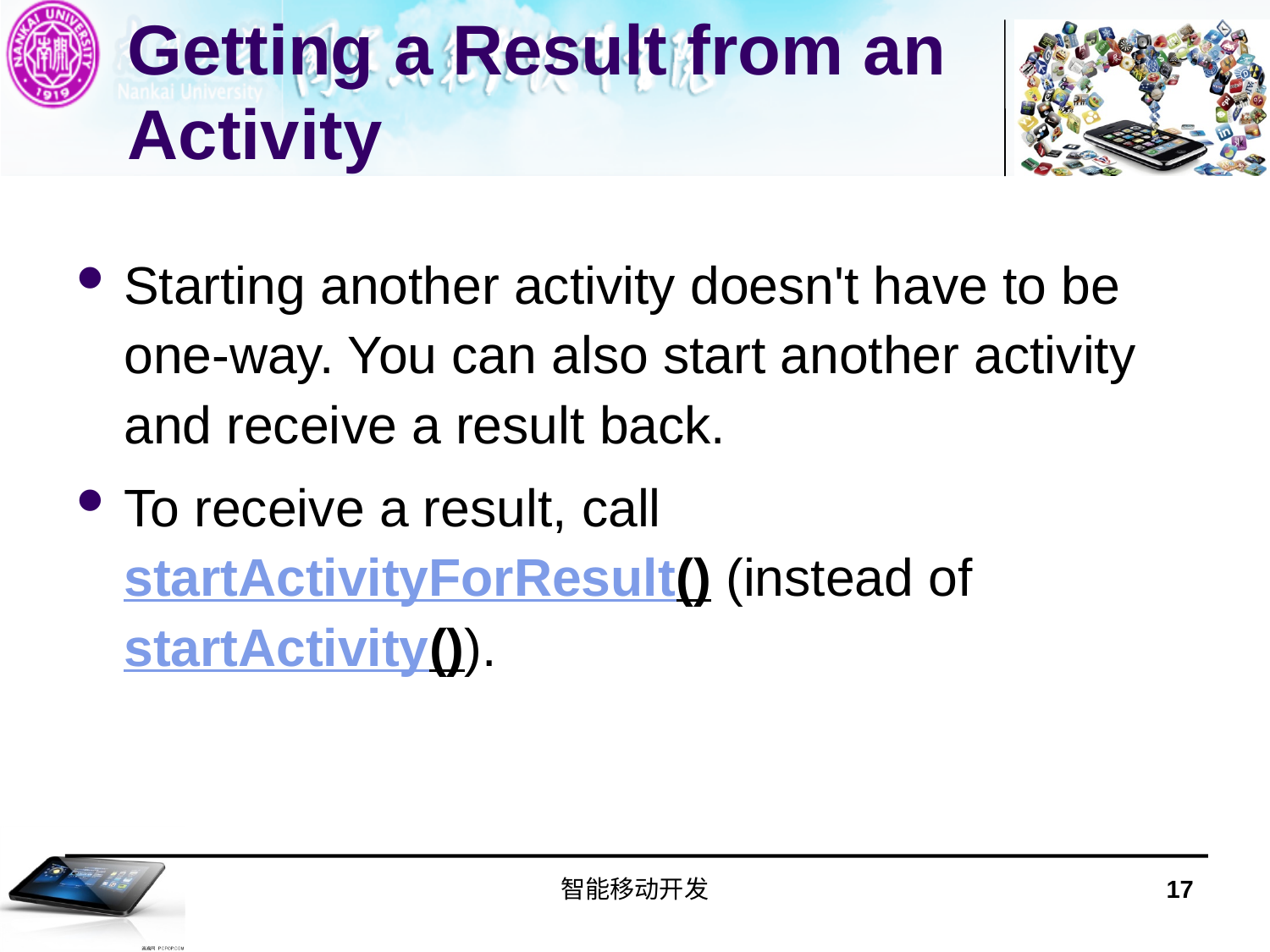

# Getting a Result from an Activity
Starting another activity doesn't have to be one-way. You can also start another activity and receive a result back.
To receive a result, call startActivityForResult() (instead of startActivity()).
智能移动开发
17